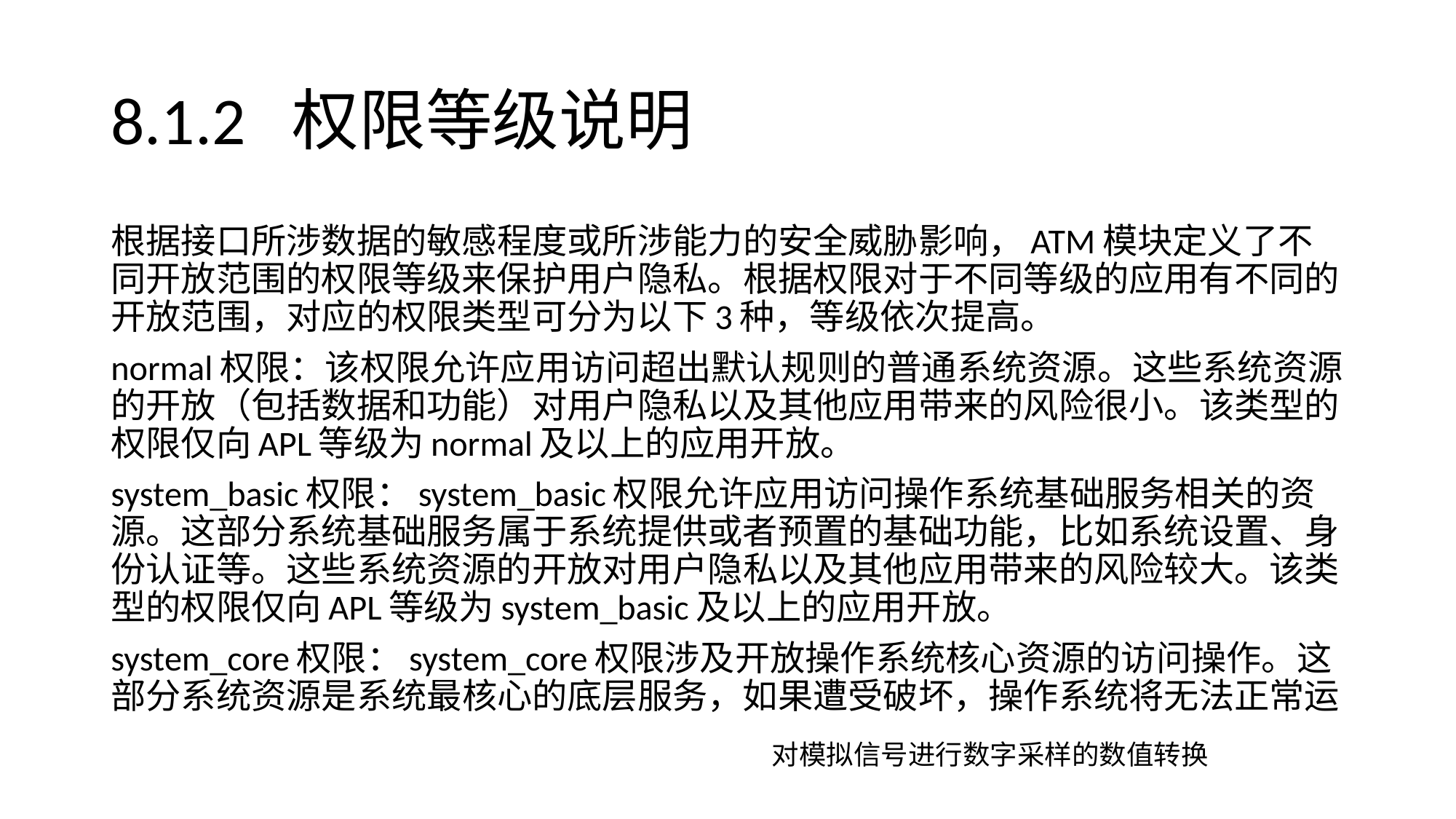

# 8.1.2  权限等级说明
根据接口所涉数据的敏感程度或所涉能力的安全威胁影响，ATM模块定义了不同开放范围的权限等级来保护用户隐私。根据权限对于不同等级的应用有不同的开放范围，对应的权限类型可分为以下3种，等级依次提高。
normal权限：该权限允许应用访问超出默认规则的普通系统资源。这些系统资源的开放（包括数据和功能）对用户隐私以及其他应用带来的风险很小。该类型的权限仅向APL等级为normal及以上的应用开放。
system_basic权限：system_basic权限允许应用访问操作系统基础服务相关的资源。这部分系统基础服务属于系统提供或者预置的基础功能，比如系统设置、身份认证等。这些系统资源的开放对用户隐私以及其他应用带来的风险较大。该类型的权限仅向APL等级为system_basic及以上的应用开放。
system_core权限：system_core权限涉及开放操作系统核心资源的访问操作。这部分系统资源是系统最核心的底层服务，如果遭受破坏，操作系统将无法正常运
对模拟信号进行数字采样的数值转换